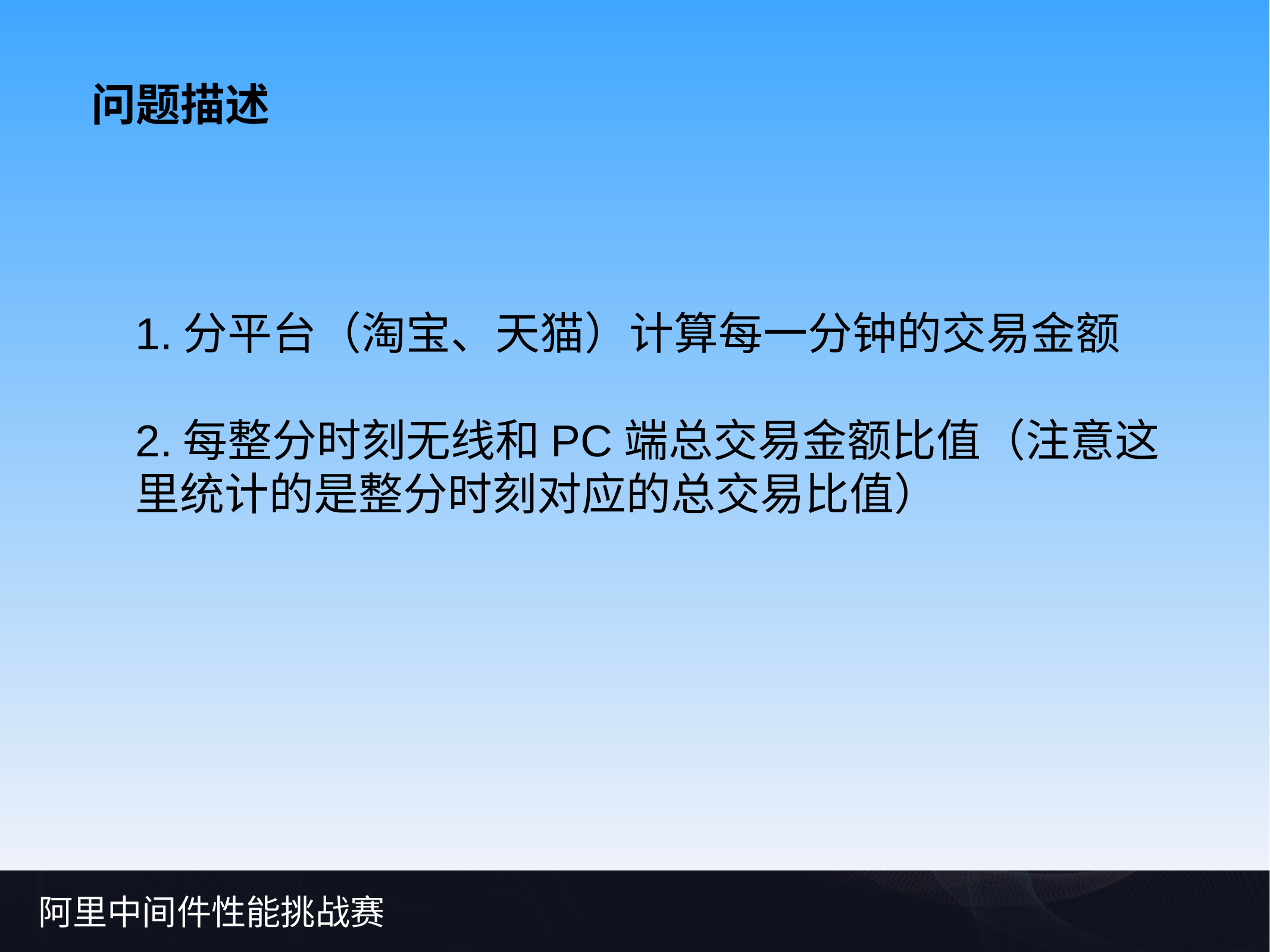

问题描述
1.分平台（淘宝、天猫）计算每一分钟的交易金额

2.每整分时刻无线和PC端总交易金额比值（注意这里统计的是整分时刻对应的总交易比值）